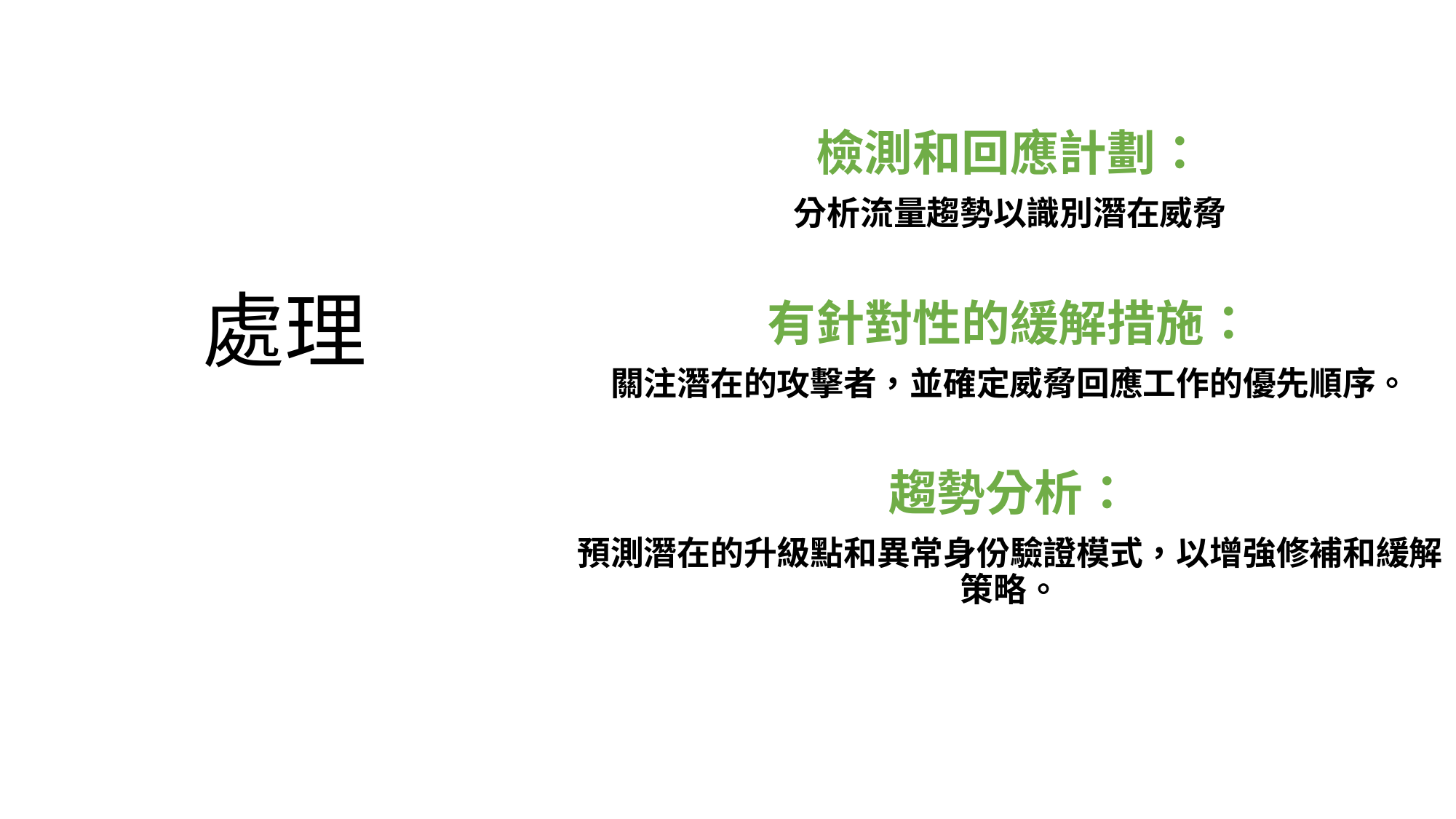

檢測和回應計劃：
分析流量趨勢以識別潛在威脅

有針對性的緩解措施：
關注潛在的攻擊者，並確定威脅回應工作的優先順序。

趨勢分析：
預測潛在的升級點和異常身份驗證模式，以增強修補和緩解策略。
# 處理